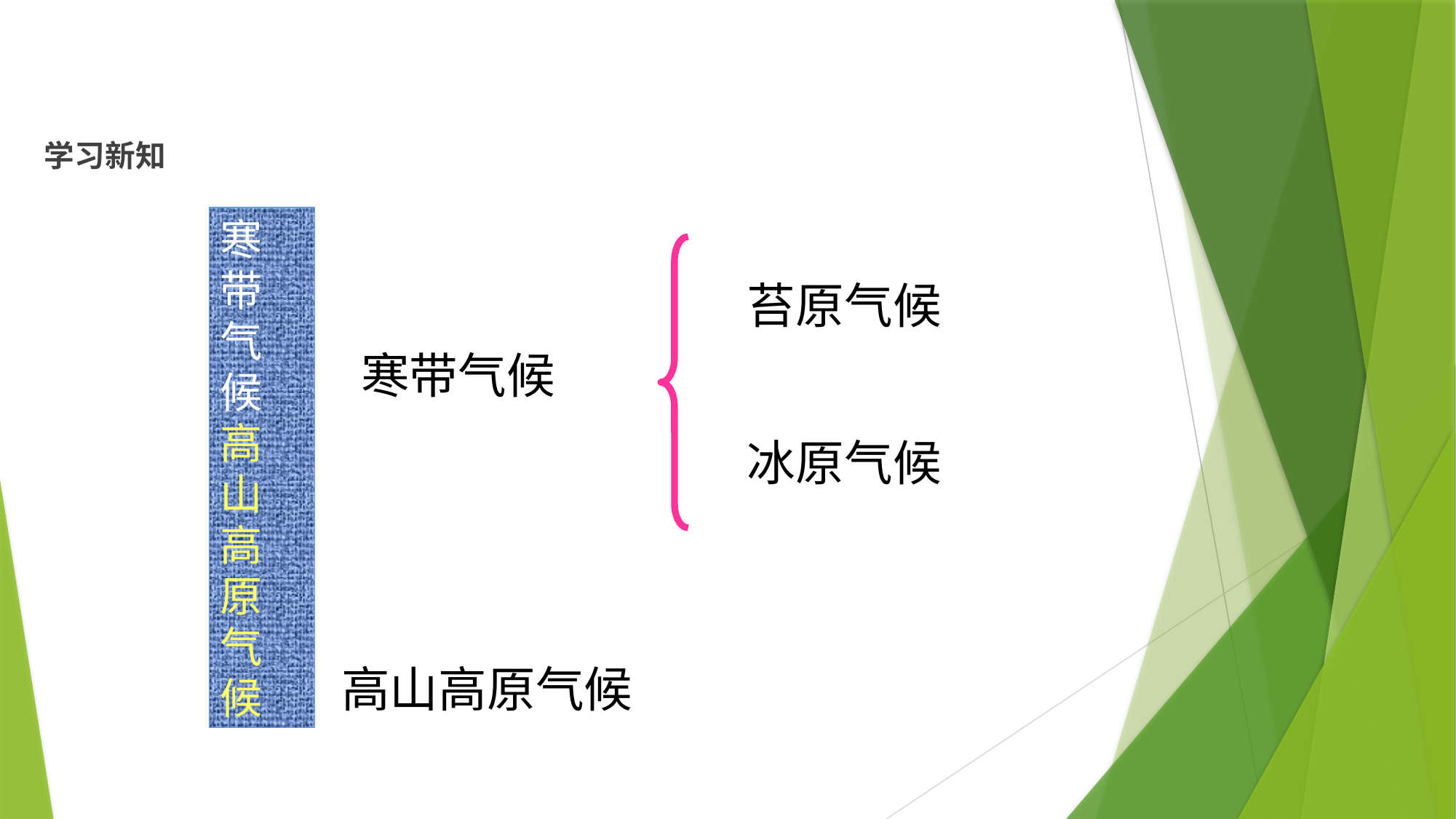

学习新知
寒
带
气
候
高
山
高
原
气
候

苔原气候
寒带气候
冰原气候
高山高原气候